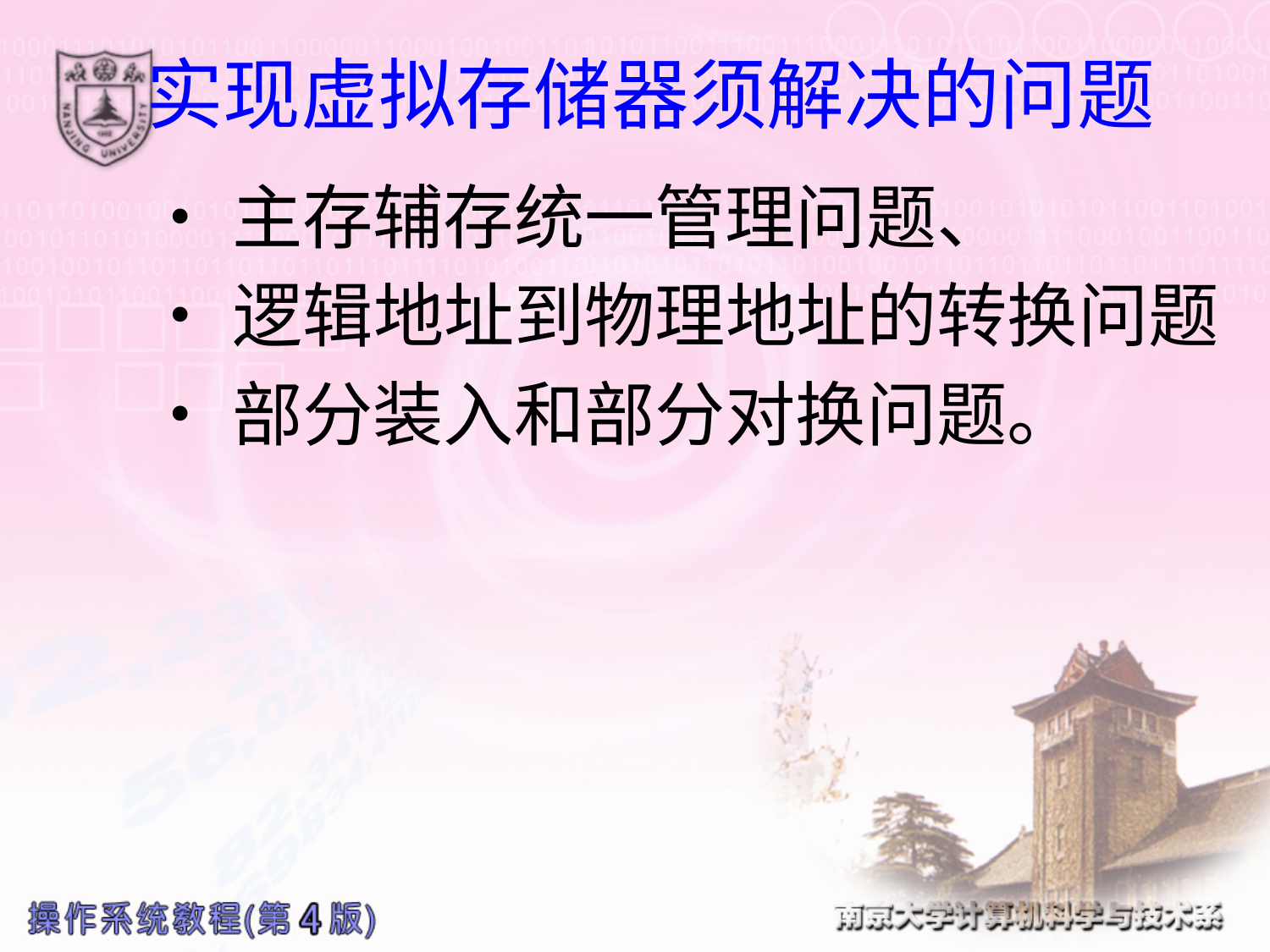

# 实现虚拟存储器须解决的问题
 •主存辅存统一管理问题、
 •逻辑地址到物理地址的转换问题
 •部分装入和部分对换问题。